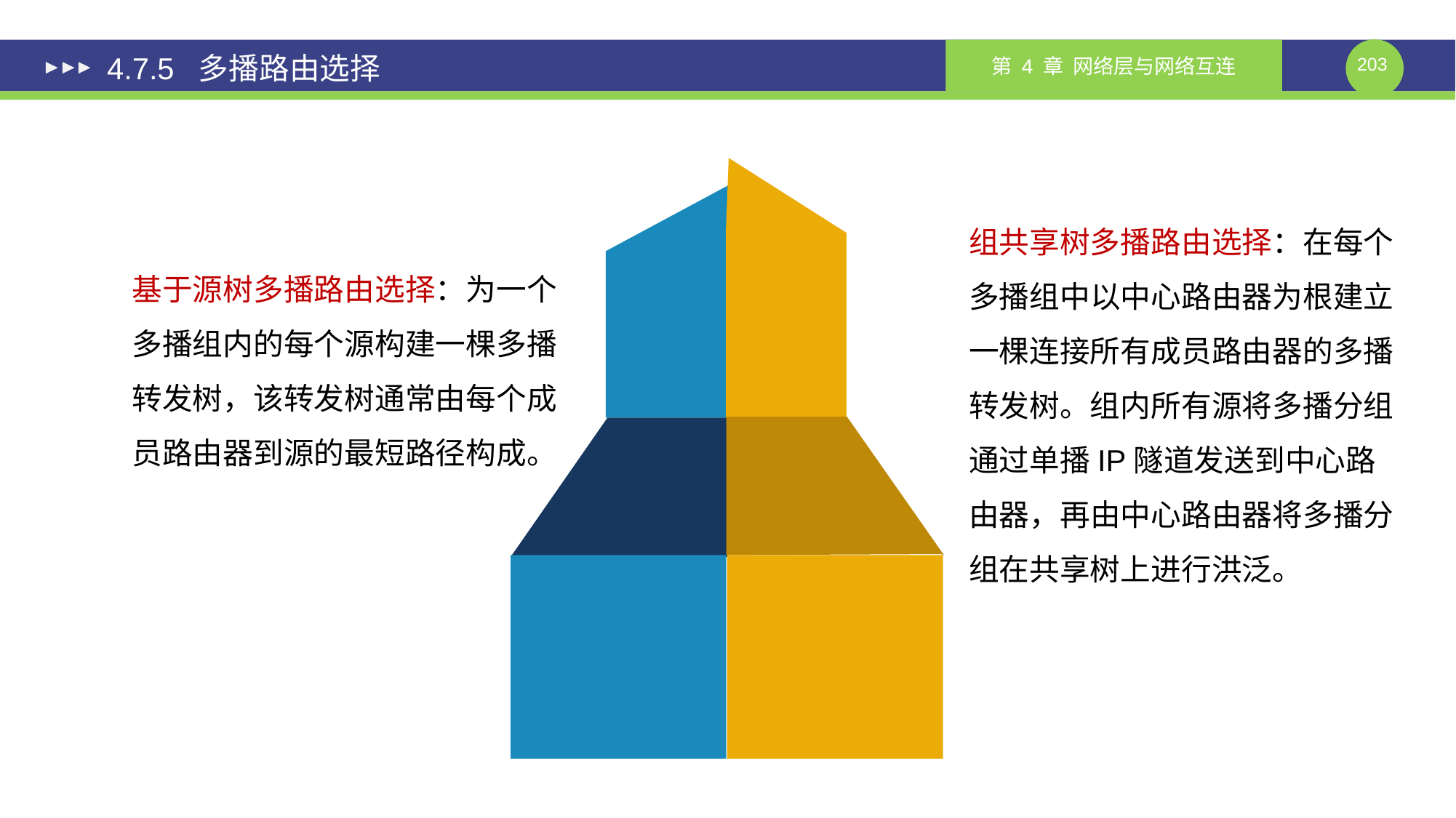

# 4.7.5  多播路由选择

组共享树多播路由选择：在每个多播组中以中心路由器为根建立一棵连接所有成员路由器的多播转发树。组内所有源将多播分组通过单播IP隧道发送到中心路由器，再由中心路由器将多播分组在共享树上进行洪泛。
基于源树多播路由选择：为一个多播组内的每个源构建一棵多播转发树，该转发树通常由每个成员路由器到源的最短路径构成。

课件制作人：谢钧  谢希仁